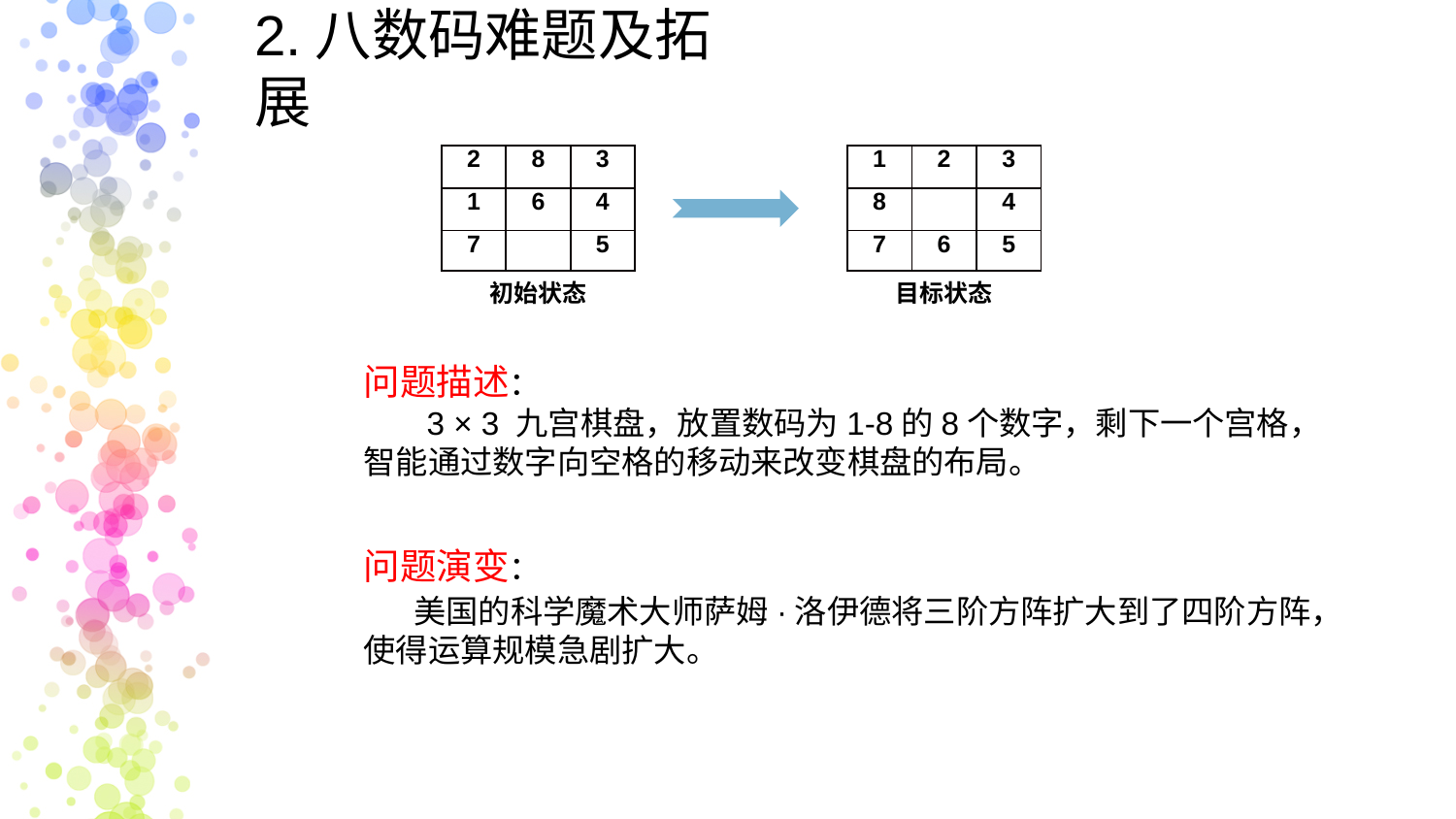

# 2.八数码难题及拓展
| 2 | 8 | 3 |
| --- | --- | --- |
| 1 | 6 | 4 |
| 7 |  | 5 |
| 1 | 2 | 3 |
| --- | --- | --- |
| 8 |  | 4 |
| 7 | 6 | 5 |

初始状态
目标状态
问题描述：
       3 × 3 九宫棋盘，放置数码为1-8的8个数字，剩下一个宫格，智能通过数字向空格的移动来改变棋盘的布局。
问题演变：
     美国的科学魔术大师萨姆·洛伊德将三阶方阵扩大到了四阶方阵，使得运算规模急剧扩大。